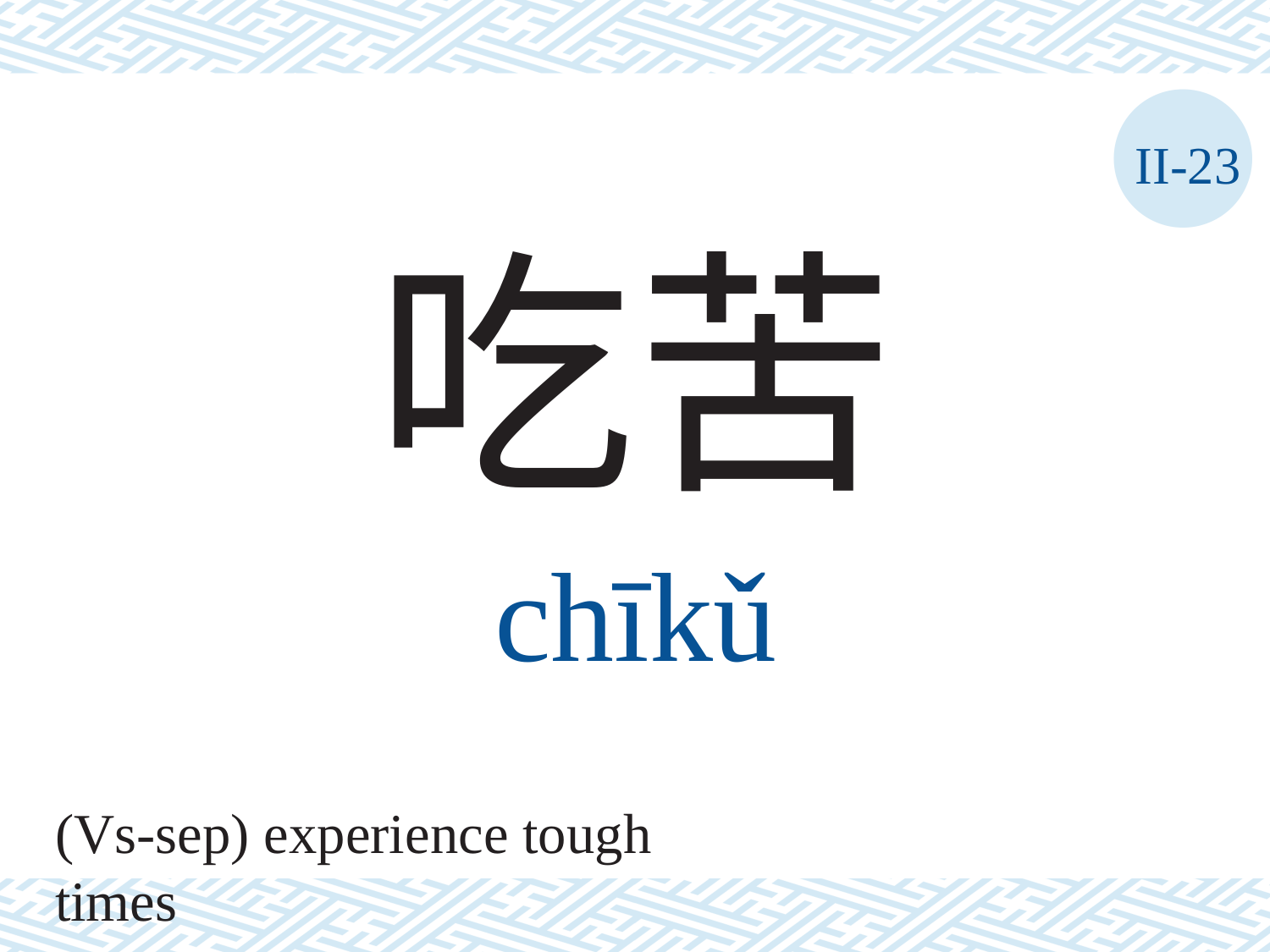

II-23
吃苦
chīkǔ
(Vs-sep) experience tough times